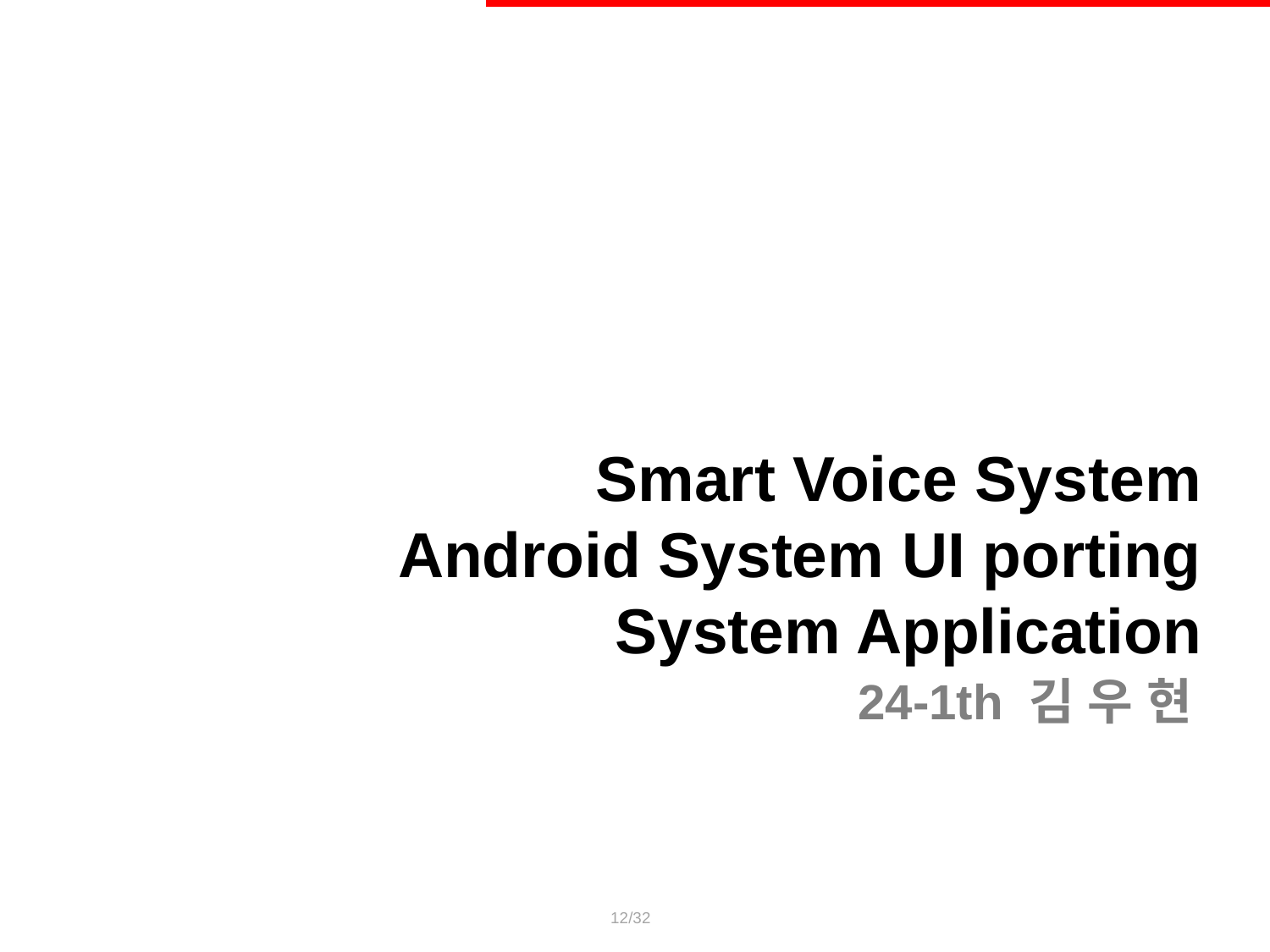

# Smart Voice System Android System UI porting System Application
24-1th 김 우 현